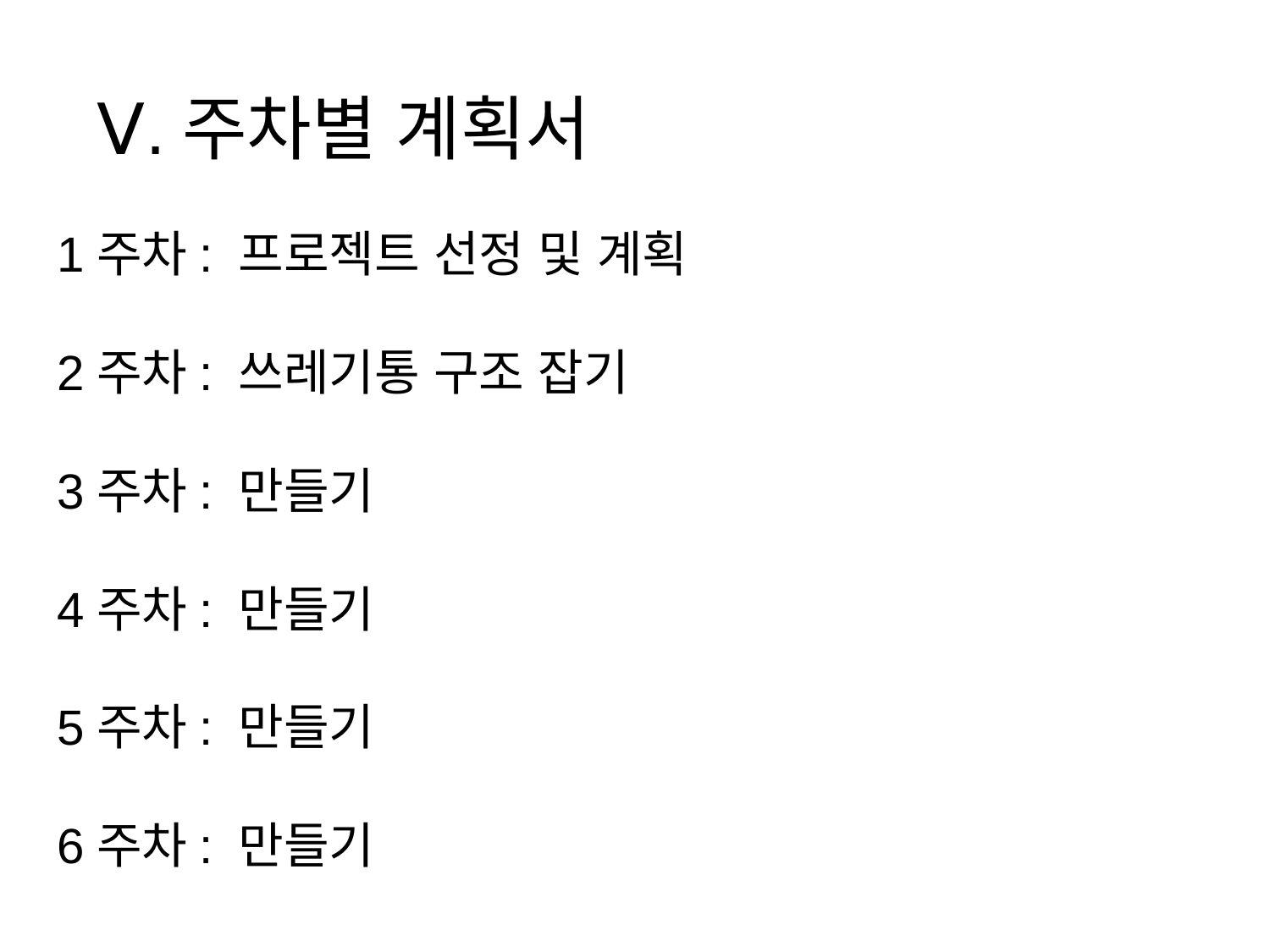

Ⅴ.주차별 계획서
1주차: 프로젝트 선정 및 계획

2주차: 쓰레기통 구조 잡기

3주차: 만들기

4주차: 만들기

5주차: 만들기

6주차: 만들기